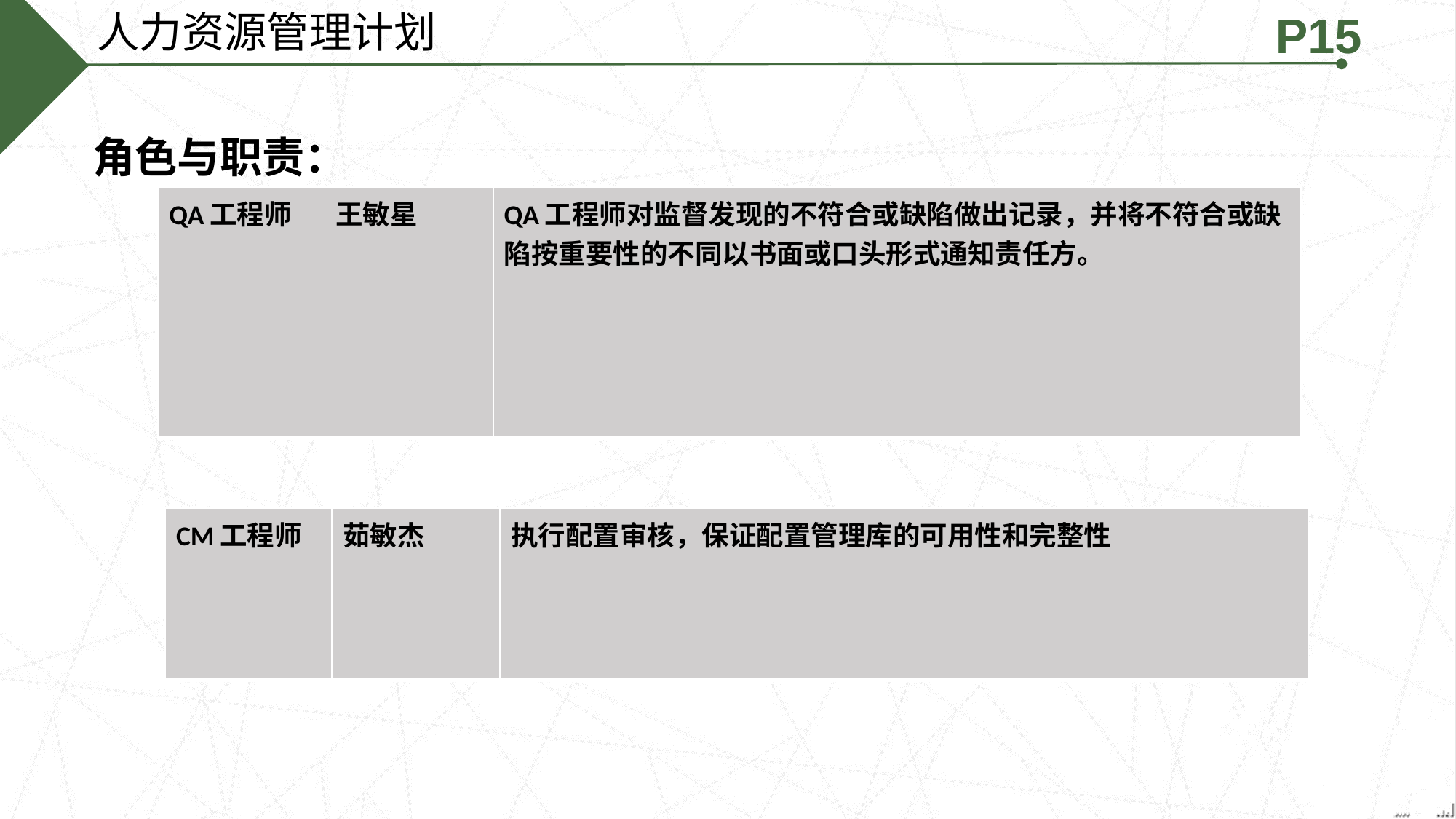

人力资源管理计划
P15

 角色与职责：

| QA工程师 | 王敏星 | QA工程师对监督发现的不符合或缺陷做出记录，并将不符合或缺陷按重要性的不同以书面或口头形式通知责任方。 |
| --- | --- | --- |
| CM工程师 | 茹敏杰 | 执行配置审核，保证配置管理库的可用性和完整性 |
| --- | --- | --- |